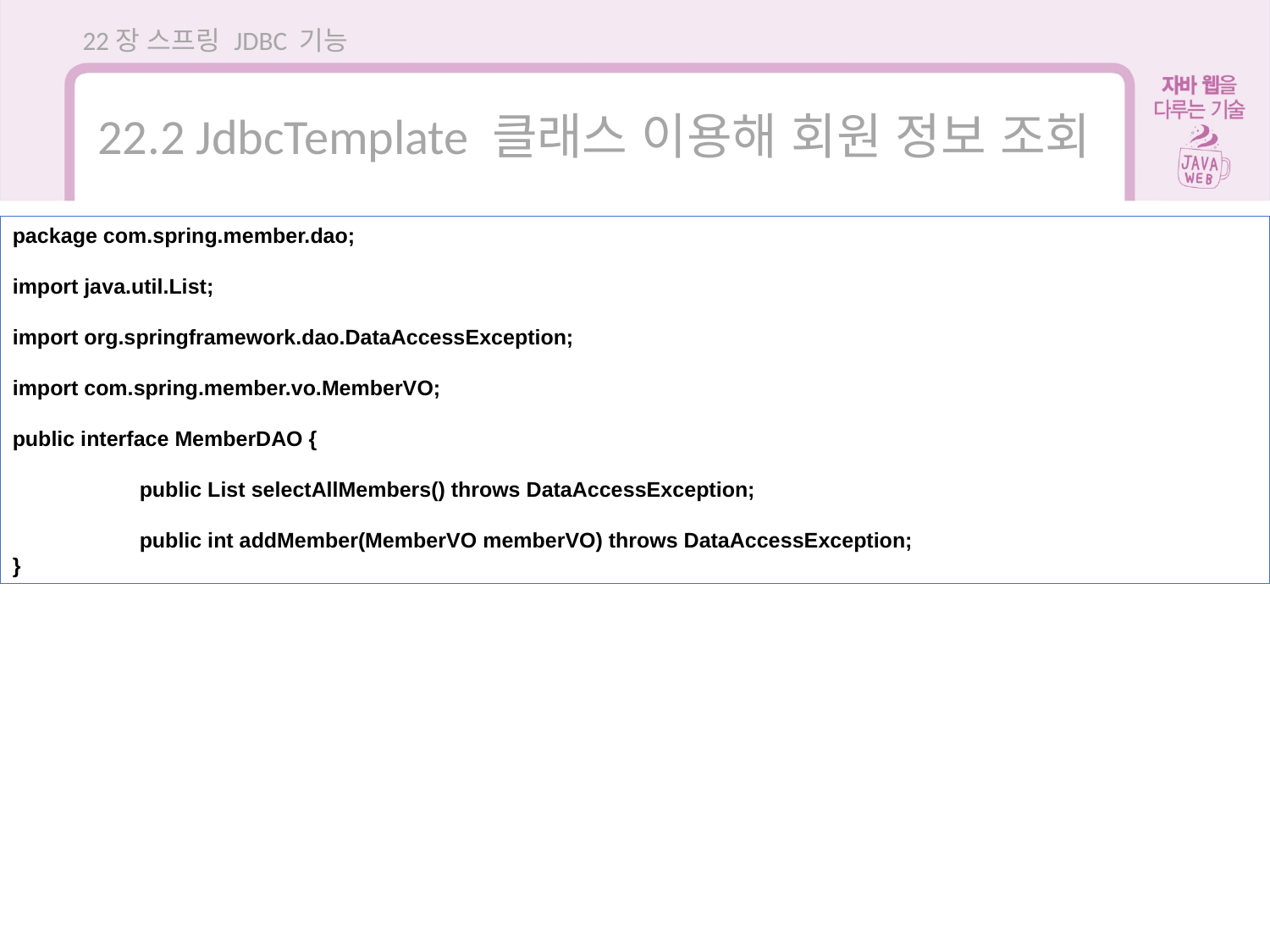

22장 스프링 JDBC 기능
22.2 JdbcTemplate 클래스 이용해 회원 정보 조회
package com.spring.member.dao;

import java.util.List;

import org.springframework.dao.DataAccessException;

import com.spring.member.vo.MemberVO;

public interface MemberDAO {

	public List selectAllMembers() throws DataAccessException;

	public int addMember(MemberVO memberVO) throws DataAccessException;
}